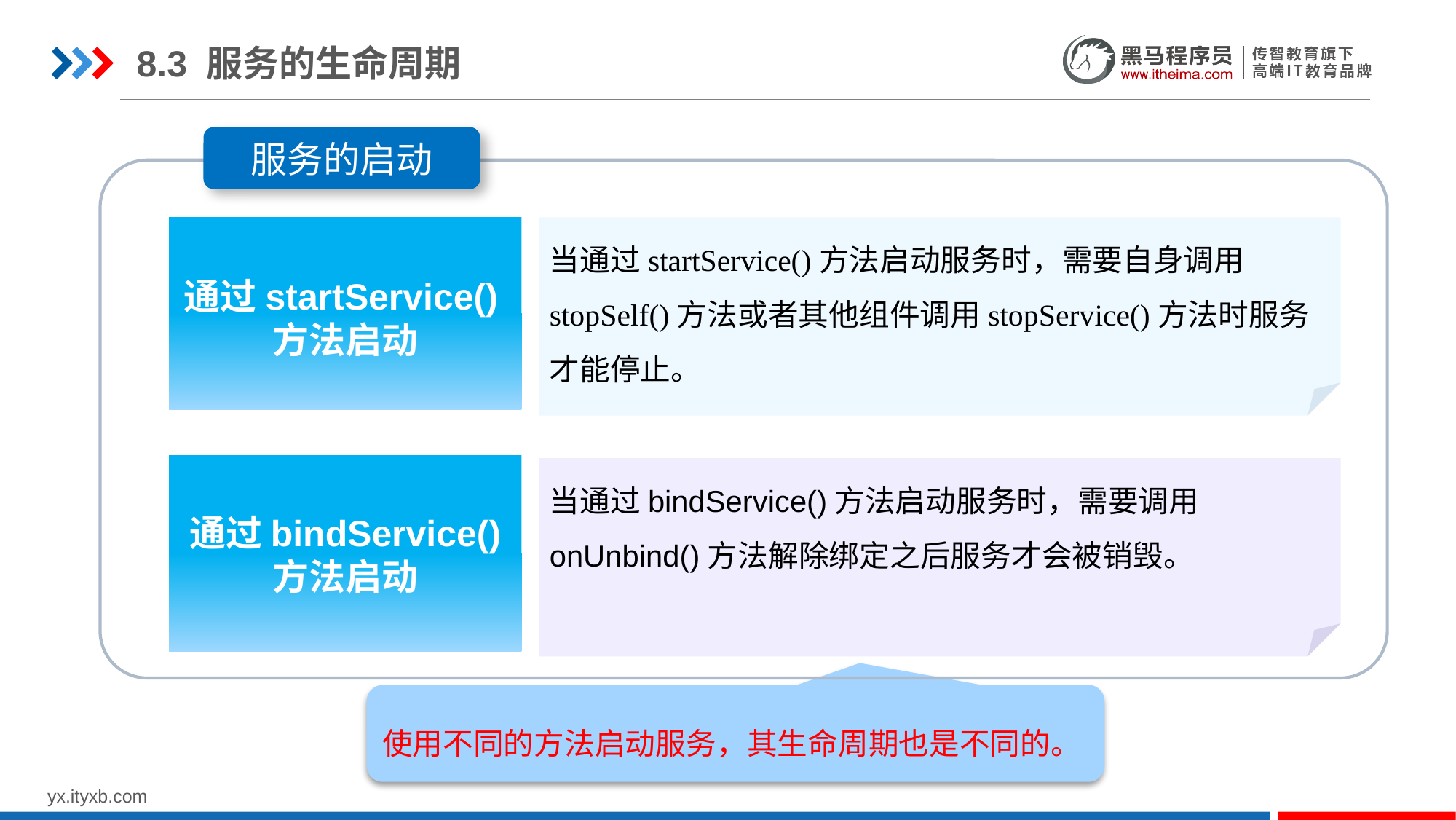

8.3 服务的生命周期
服务的启动

通过startService()方法启动

当通过startService()方法启动服务时，需要自身调用stopSelf()方法或者其他组件调用stopService()方法时服务才能停止。

通过bindService()
方法启动

当通过bindService()方法启动服务时，需要调用onUnbind()方法解除绑定之后服务才会被销毁。
使用不同的方法启动服务，其生命周期也是不同的。